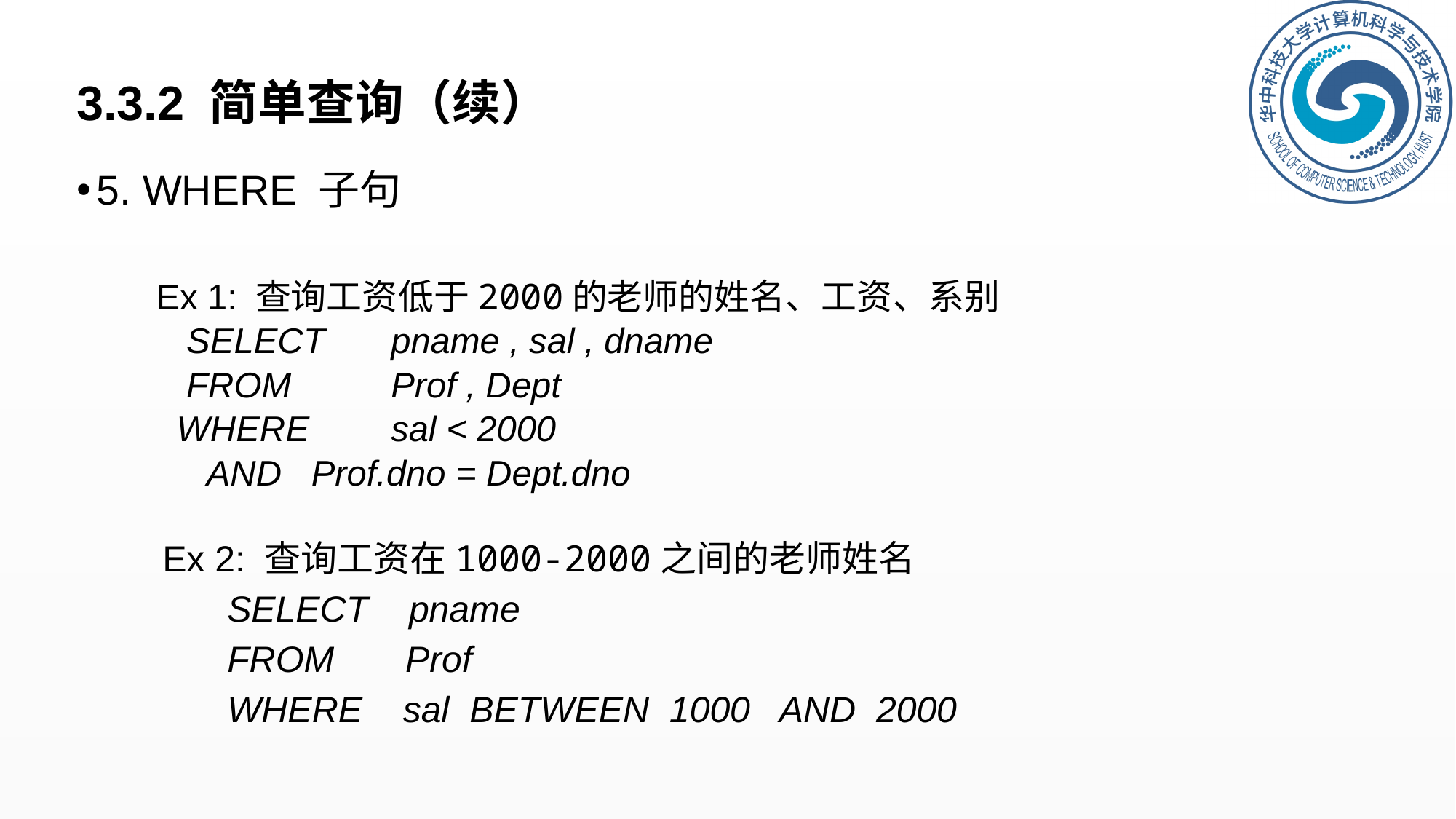

# 3.3.2 简单查询（续）
5. WHERE 子句

    Ex 1: 查询工资低于2000的老师的姓名、工资、系别
   SELECT	pname , sal , dname
   FROM  	Prof , Dept
  WHERE    	sal < 2000
		   AND   Prof.dno = Dept.dno
Ex 2: 查询工资在1000-2000之间的老师姓名
 SELECT    pname
 FROM       Prof
 WHERE    sal  BETWEEN  1000   AND  2000